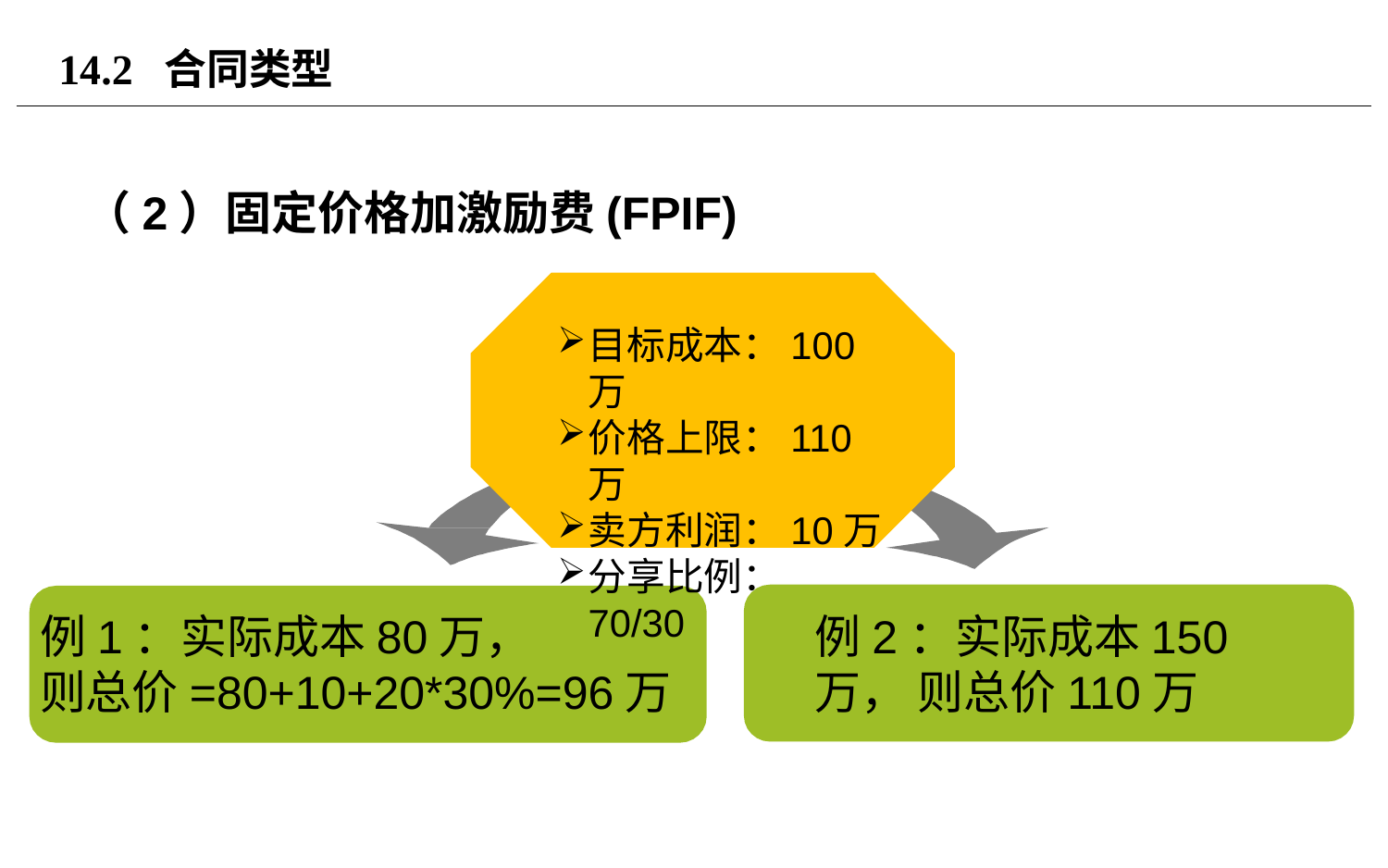

# 14.2  合同类型
（2）固定价格加激励费(FPIF)
15

目标成本：100万
价格上限：110万
卖方利润：10万
分享比例：70/30

例1：实际成本80万，
则总价=80+10+20*30%=96万
例2：实际成本150万， 则总价110万